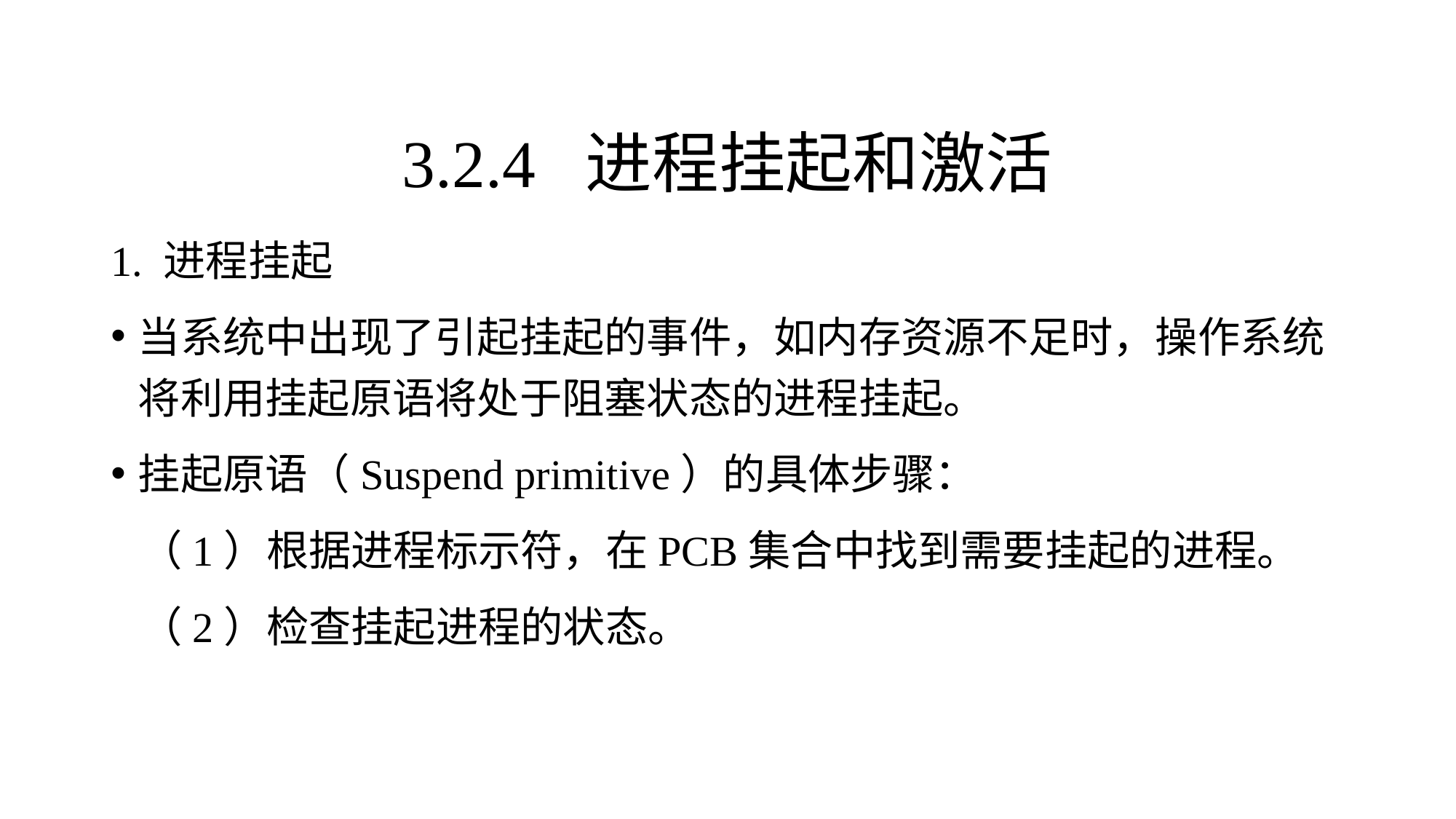

1. 进程挂起
当系统中出现了引起挂起的事件，如内存资源不足时，操作系统将利用挂起原语将处于阻塞状态的进程挂起。
挂起原语（Suspend primitive）的具体步骤：
  （1）根据进程标示符，在PCB集合中找到需要挂起的进程。
  （2）检查挂起进程的状态。
3.2.4  进程挂起和激活
10